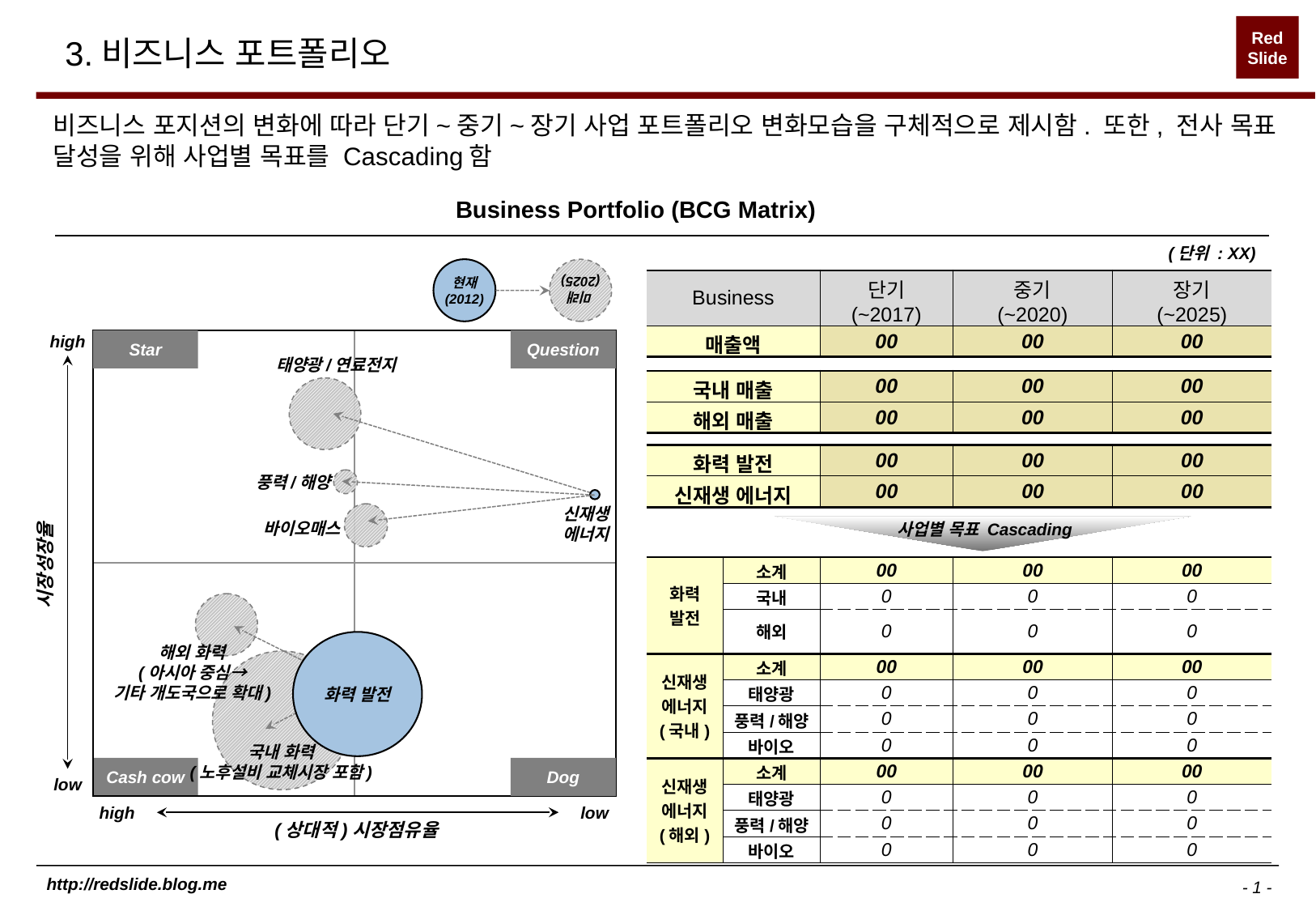

# 3.비즈니스 포트폴리오
비즈니스 포지션의 변화에 따라 단기~중기~장기 사업 포트폴리오 변화모습을 구체적으로 제시함. 또한, 전사 목표 달성을 위해 사업별 목표를 Cascading함

Business Portfolio (BCG Matrix)
(단위 : XX)
현재
(2012)
미래
(2025)
| Business | 단기 (~2017) | 중기 (~2020) | 장기 (~2025) |
| --- | --- | --- | --- |
| 매출액 | 00 | 00 | 00 |
high

Star
Question
태양광/연료전지
| 국내 매출 | 00 | 00 | 00 |
| --- | --- | --- | --- |
| 해외 매출 | 00 | 00 | 00 |

| 화력 발전 | 00 | 00 | 00 |
| --- | --- | --- | --- |
| 신재생 에너지 | 00 | 00 | 00 |

풍력/해양

신재생
에너지

바이오매스
사업별 목표 Cascading
시장성장율
| 화력 발전 | 소계 | 00 | 00 | 00 |
| --- | --- | --- | --- | --- |
|  | 국내 | 0 | 0 | 0 |
|  | 해외 | 0 | 0 | 0 |
| 신재생 에너지 (국내) | 소계 | 00 | 00 | 00 |
|  | 태양광 | 0 | 0 | 0 |
|  | 풍력/해양 | 0 | 0 | 0 |
|  | 바이오 | 0 | 0 | 0 |
| 신재생 에너지 (해외) | 소계 | 00 | 00 | 00 |
|  | 태양광 | 0 | 0 | 0 |
|  | 풍력/해양 | 0 | 0 | 0 |
|  | 바이오 | 0 | 0 | 0 |

화력 발전
해외 화력
(아시아 중심→
기타 개도국으로 확대)

국내 화력
(노후설비 교체시장 포함)
Cash cow
Dog
low
high
low
(상대적)시장점유율